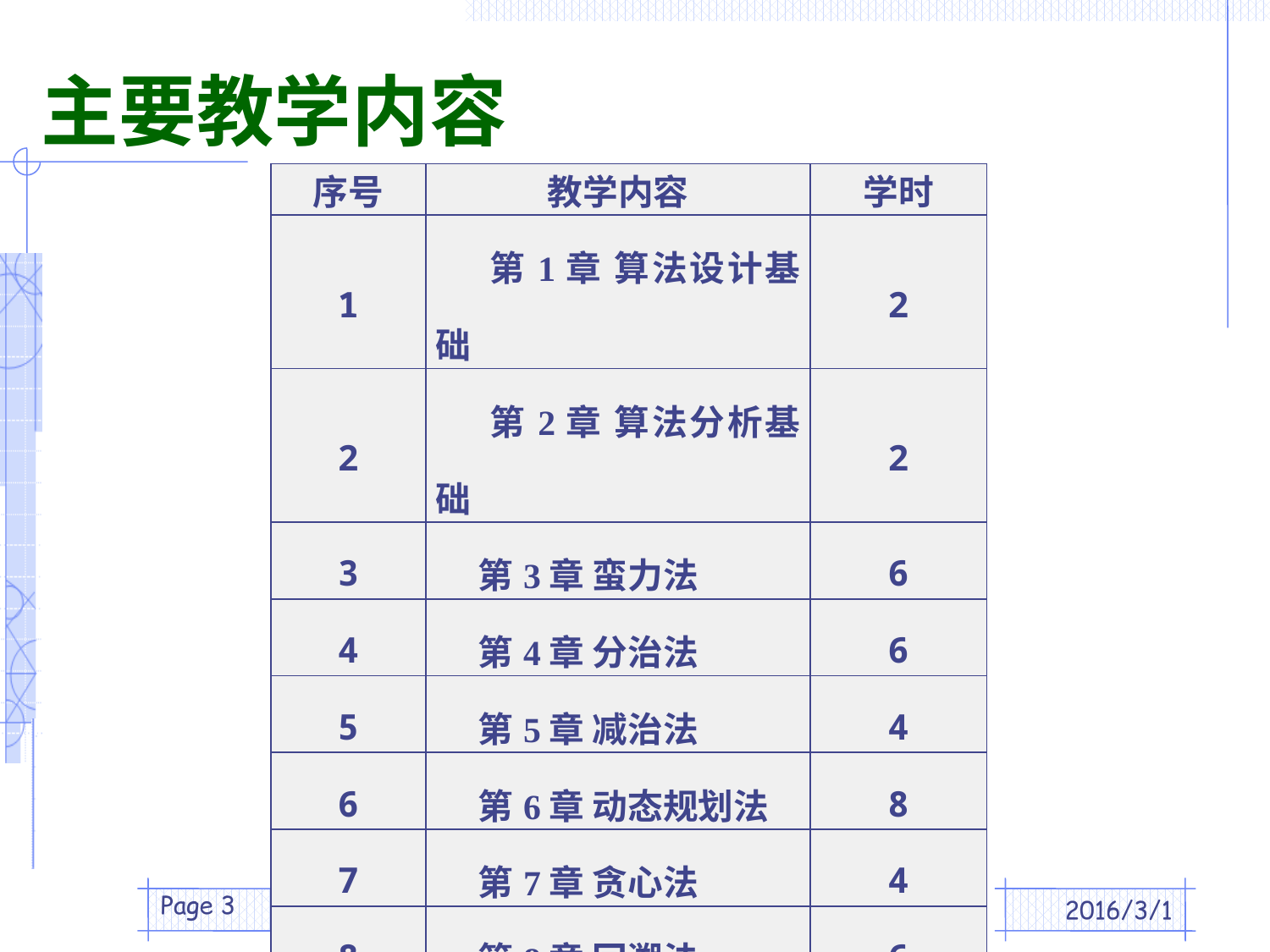

# 主要教学内容
| 序号 | 教学内容 | 学时 |
| --- | --- | --- |
| 1 | 第1章 算法设计基础 | 2 |
| 2 | 第2章 算法分析基础 | 2 |
| 3 | 第3章 蛮力法 | 6 |
| 4 | 第4章 分治法 | 6 |
| 5 | 第5章 减治法 | 4 |
| 6 | 第6章 动态规划法 | 8 |
| 7 | 第7章 贪心法 | 4 |
| 8 | 第8章 回溯法 | 6 |
| 9 | 第9章 分支限界法 | 6 |
| 10 | 第12章 概率算法 | 2 |
| 11 | 复习 | 2 |
Page 3
第1章  算法设计基础
2016/3/1